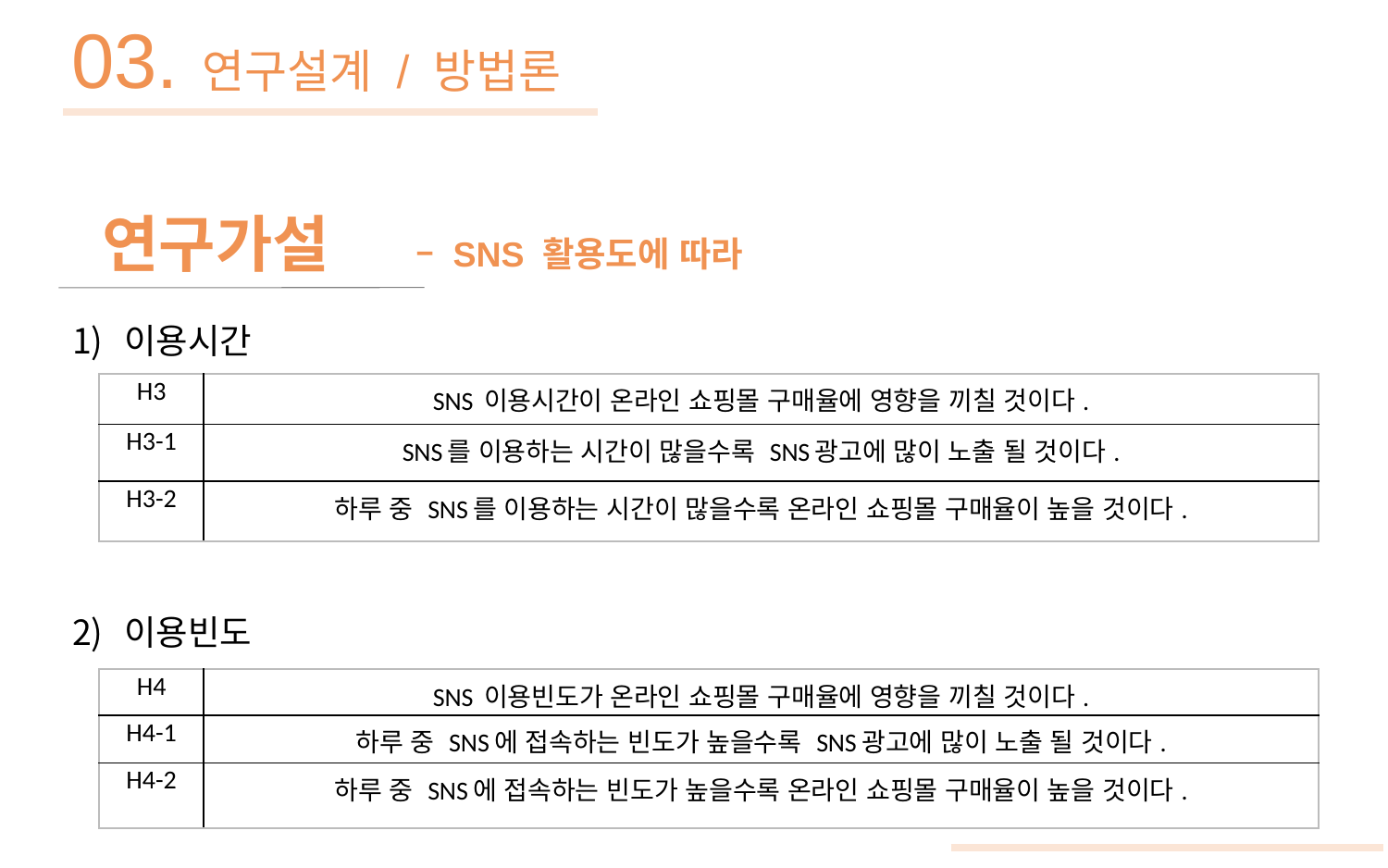

03. 연구설계 / 방법론
연구가설     – SNS 활용도에 따라
이용시간

이용빈도

| H3 | SNS 이용시간이 온라인 쇼핑몰 구매율에 영향을 끼칠 것이다. |
| --- | --- |
| H3-1 | SNS를 이용하는 시간이 많을수록 SNS광고에 많이 노출 될 것이다. |
| H3-2 | 하루 중 SNS를 이용하는 시간이 많을수록 온라인 쇼핑몰 구매율이 높을 것이다. |
| H4 | SNS 이용빈도가 온라인 쇼핑몰 구매율에 영향을 끼칠 것이다. |
| --- | --- |
| H4-1 | 하루 중 SNS에 접속하는 빈도가 높을수록 SNS광고에 많이 노출 될 것이다. |
| H4-2 | 하루 중 SNS에 접속하는 빈도가 높을수록 온라인 쇼핑몰 구매율이 높을 것이다. |